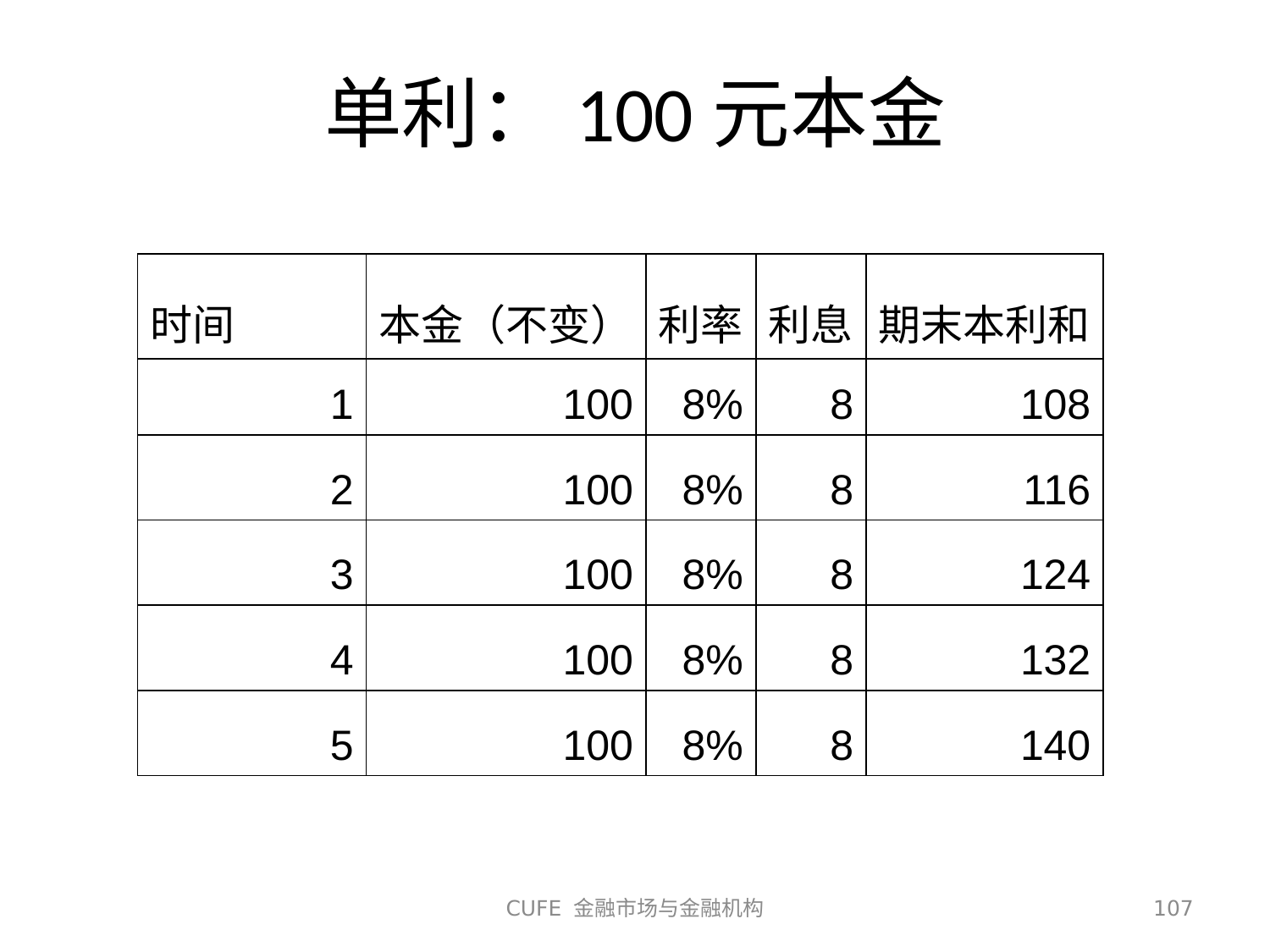

# 单利：100元本金
| 时间 | 本金（不变） | 利率 | 利息 | 期末本利和 |
| --- | --- | --- | --- | --- |
| 1 | 100 | 8% | 8 | 108 |
| 2 | 100 | 8% | 8 | 116 |
| 3 | 100 | 8% | 8 | 124 |
| 4 | 100 | 8% | 8 | 132 |
| 5 | 100 | 8% | 8 | 140 |
CUFE 金融市场与金融机构
107